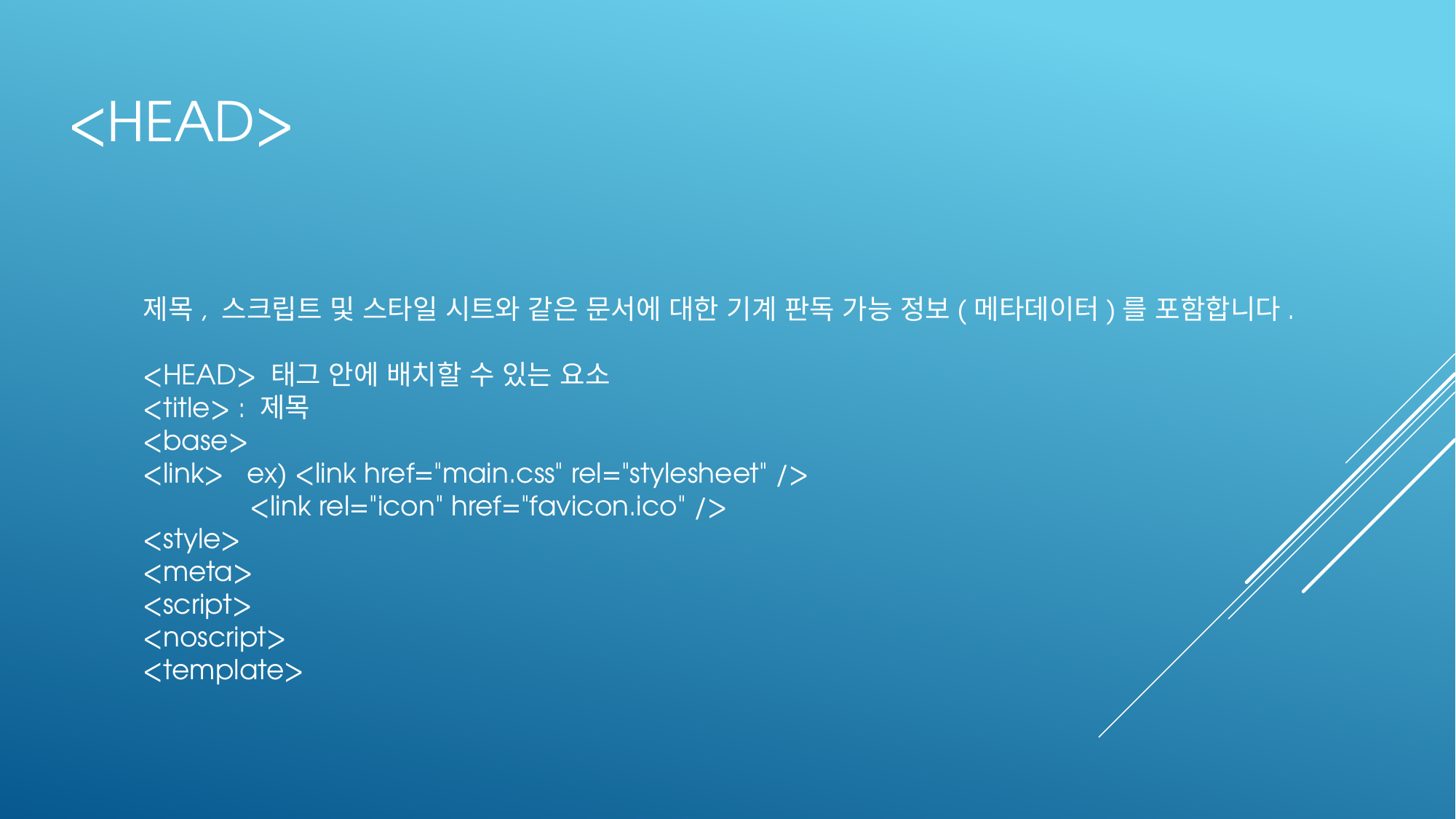

# <HEAD>
제목, 스크립트 및 스타일 시트와 같은 문서에 대한 기계 판독 가능 정보(메타데이터)를 포함합니다.

<HEAD> 태그 안에 배치할 수 있는 요소
<title> : 제목
<base>
<link>   ex) <link href="main.css" rel="stylesheet" />
              <link rel="icon" href="favicon.ico" />
<style>
<meta>
<script>
<noscript>
<template>